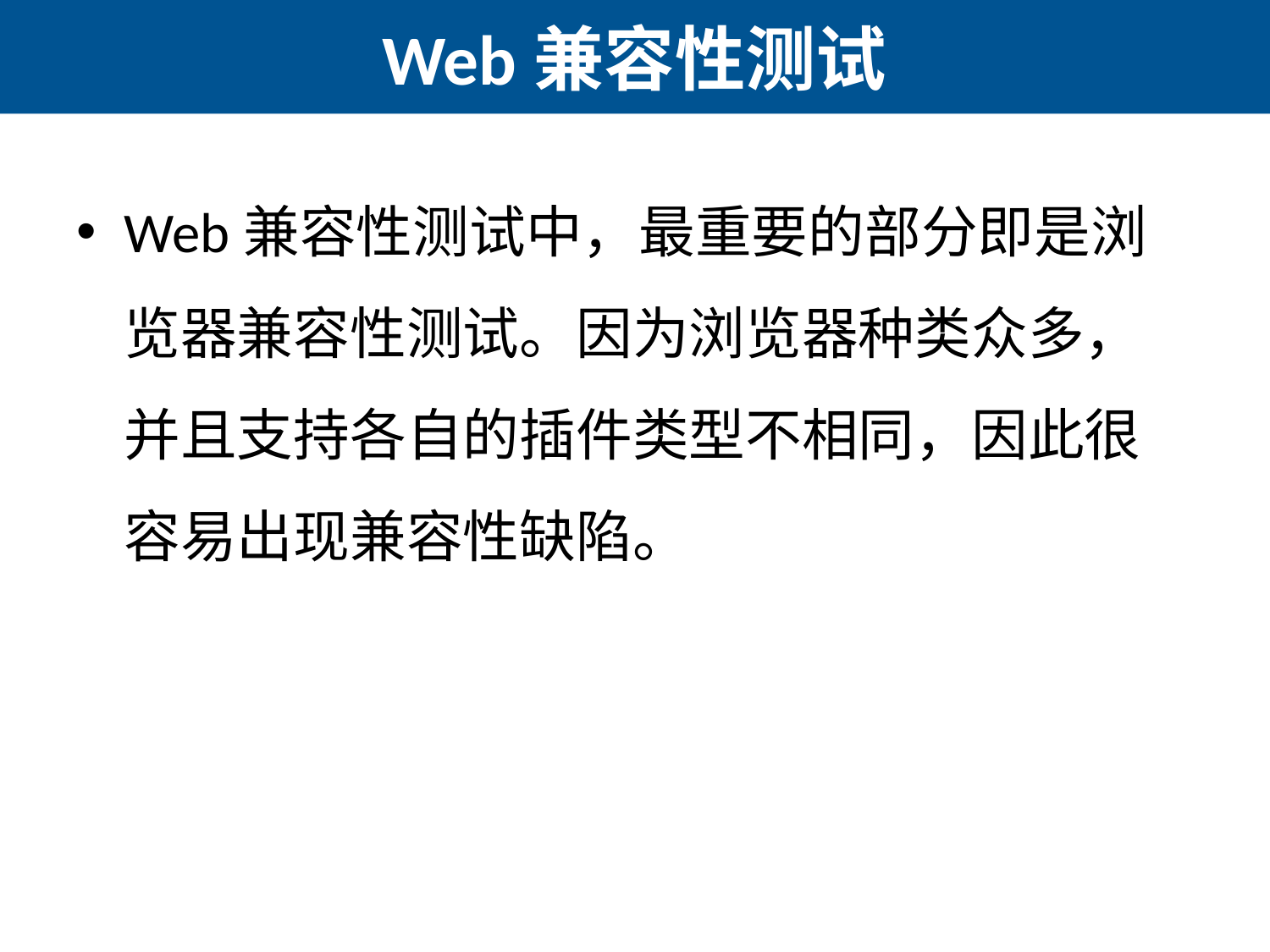

# Web兼容性测试
Web兼容性测试中，最重要的部分即是浏览器兼容性测试。因为浏览器种类众多，并且支持各自的插件类型不相同，因此很容易出现兼容性缺陷。